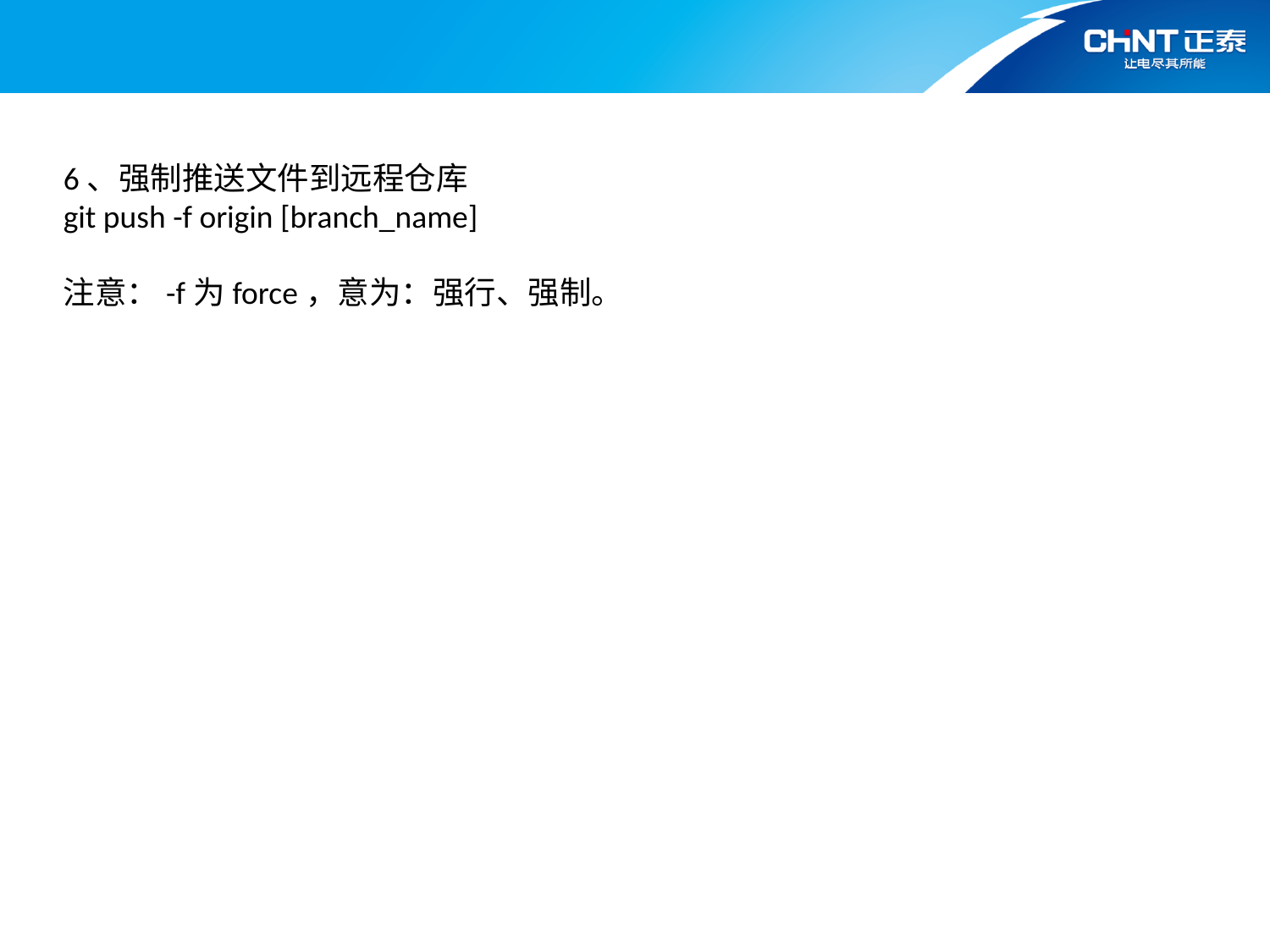

6、强制推送文件到远程仓库
git push -f origin [branch_name]

注意：-f为force，意为：强行、强制。